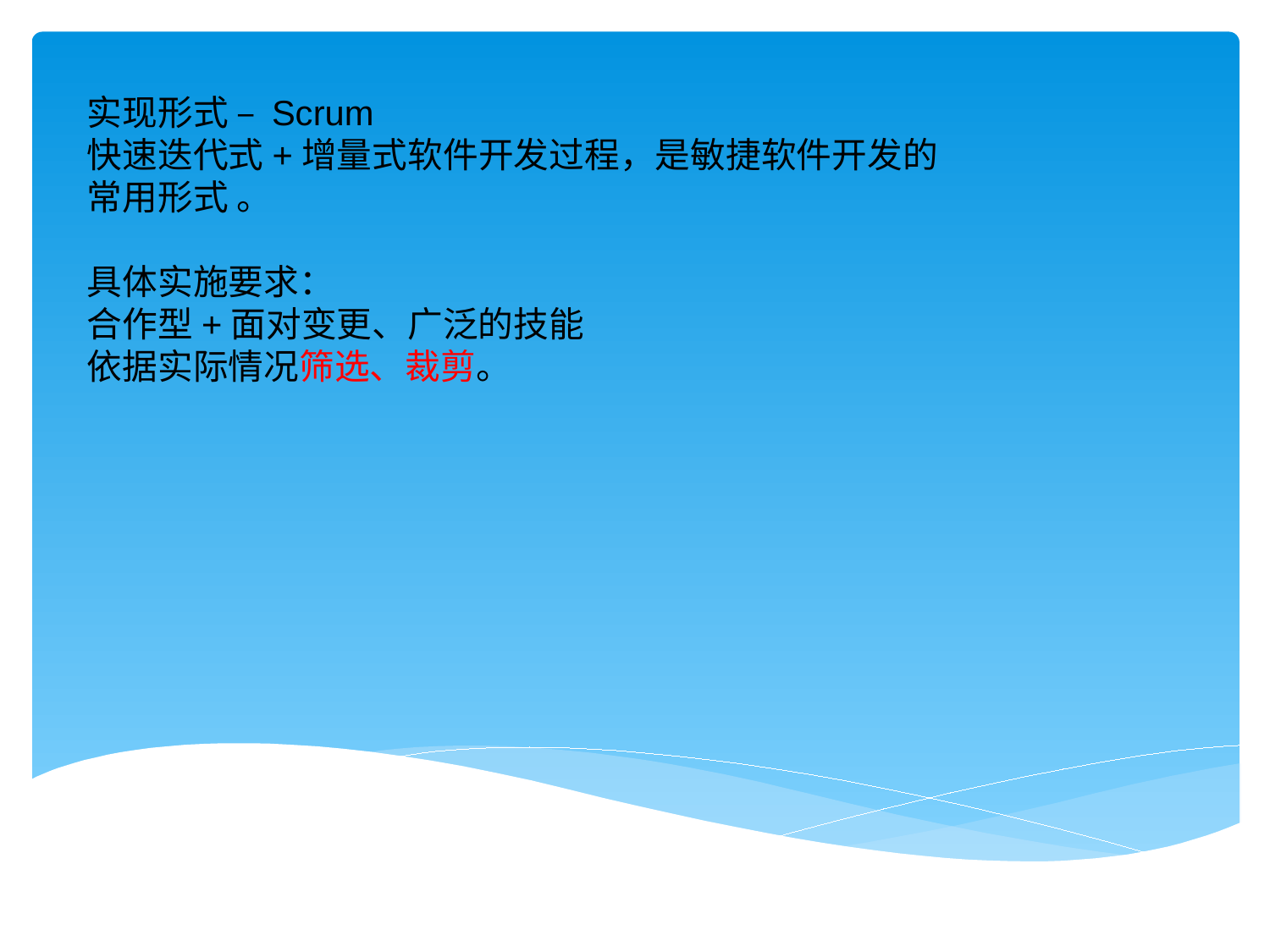

实现形式 – Scrum
快速迭代式+增量式软件开发过程，是敏捷软件开发的常用形式 。

具体实施要求：
合作型+面对变更、广泛的技能
依据实际情况筛选、裁剪。